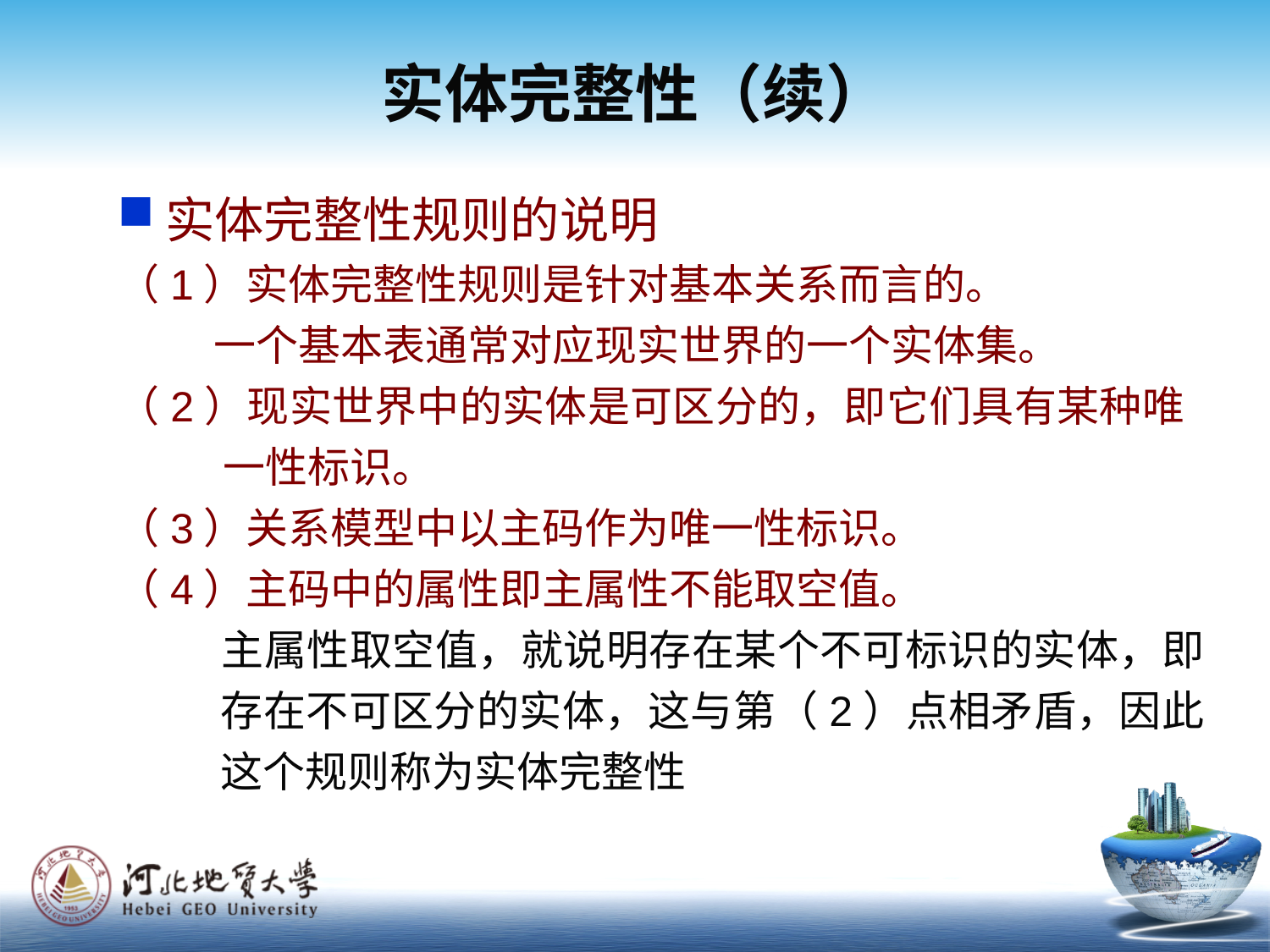

实体完整性（续）
实体完整性规则的说明
（1）实体完整性规则是针对基本关系而言的。
         一个基本表通常对应现实世界的一个实体集。
（2）现实世界中的实体是可区分的，即它们具有某种唯
          一性标识。
（3）关系模型中以主码作为唯一性标识。
（4）主码中的属性即主属性不能取空值。
   主属性取空值，就说明存在某个不可标识的实体，即存在不可区分的实体，这与第（2）点相矛盾，因此这个规则称为实体完整性